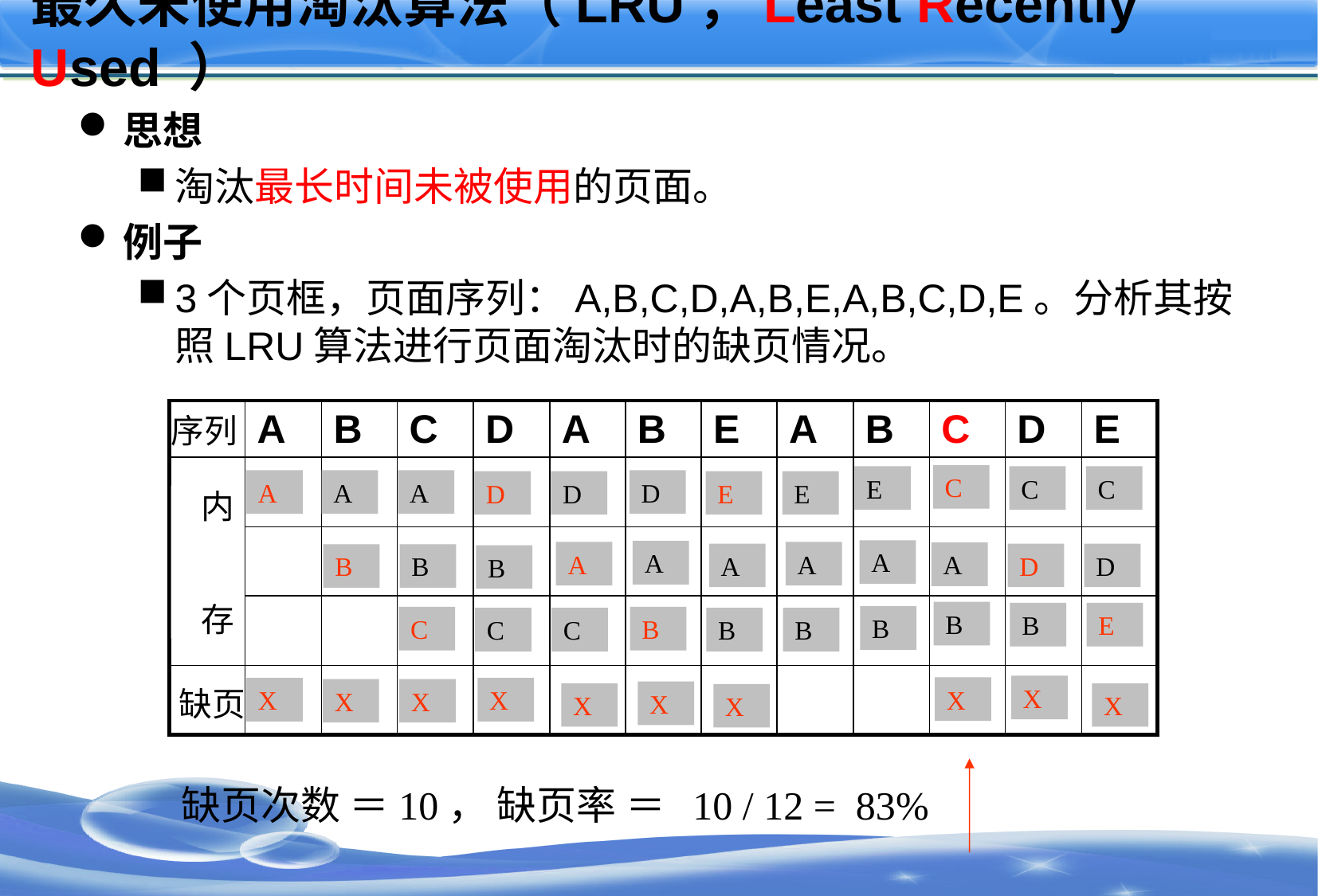

# 最久未使用淘汰算法（LRU，Least Recently Used ）
思想
淘汰最长时间未被使用的页面。
例子
3个页框，页面序列：A,B,C,D,A,B,E,A,B,C,D,E。分析其按照LRU算法进行页面淘汰时的缺页情况。
|  | A | B | C | D | A | B | E | A | B | C | D | E |
| --- | --- | --- | --- | --- | --- | --- | --- | --- | --- | --- | --- | --- |
|  |  |  |  |  |  |  |  |  |  |  |  |  |
|  |  |  |  |  |  |  |  |  |  |  |  |  |
|  |  |  |  |  |  |  |  |  |  |  |  |  |
|  |  |  |  |  |  |  |  |  |  |  |  |  |
序列
   内

   存
缺页
C
E
C
C
A
A
A
D
D
D
E
E
A
A
A
A
A
A
D
D
B
B
B
B
B
E
B
C
B
C
C
B
B
X
X
X
X
X
X
X
X
X
X

缺页次数 ＝10， 缺页率 ＝  10 / 12 =  83%